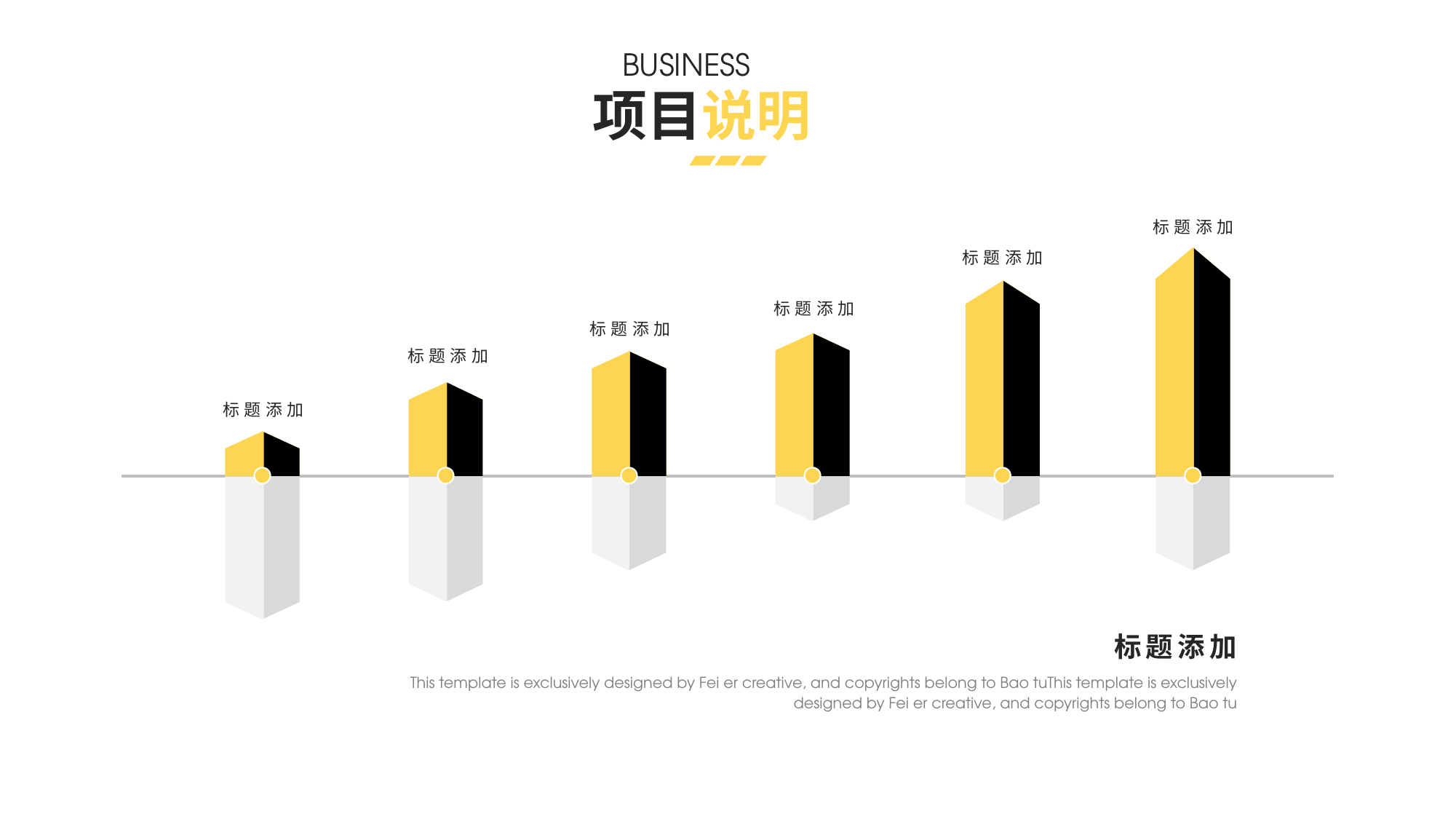

BUSINESS
项目说明

标题添加
标题添加

标题添加
标题添加

标题添加

标题添加

标题添加
This template is exclusively designed by Fei er creative, and copyrights belong to Bao tuThis template is exclusively designed by Fei er creative, and copyrights belong to Bao tu